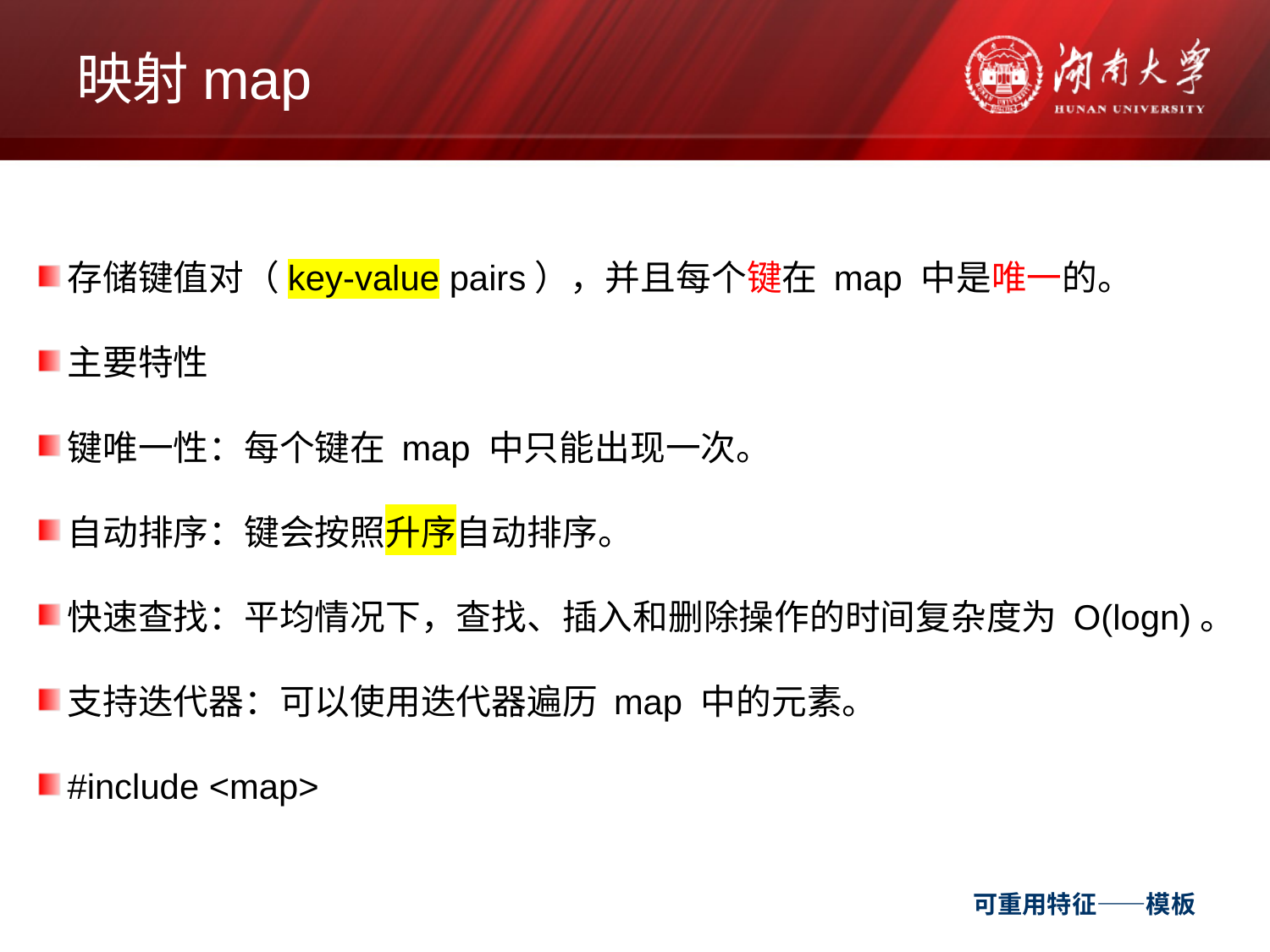

# 映射map
存储键值对（key-value pairs），并且每个键在 map 中是唯一的。
主要特性
键唯一性：每个键在 map 中只能出现一次。
自动排序：键会按照升序自动排序。
快速查找：平均情况下，查找、插入和删除操作的时间复杂度为 O(logn)。
支持迭代器：可以使用迭代器遍历 map 中的元素。
#include <map>